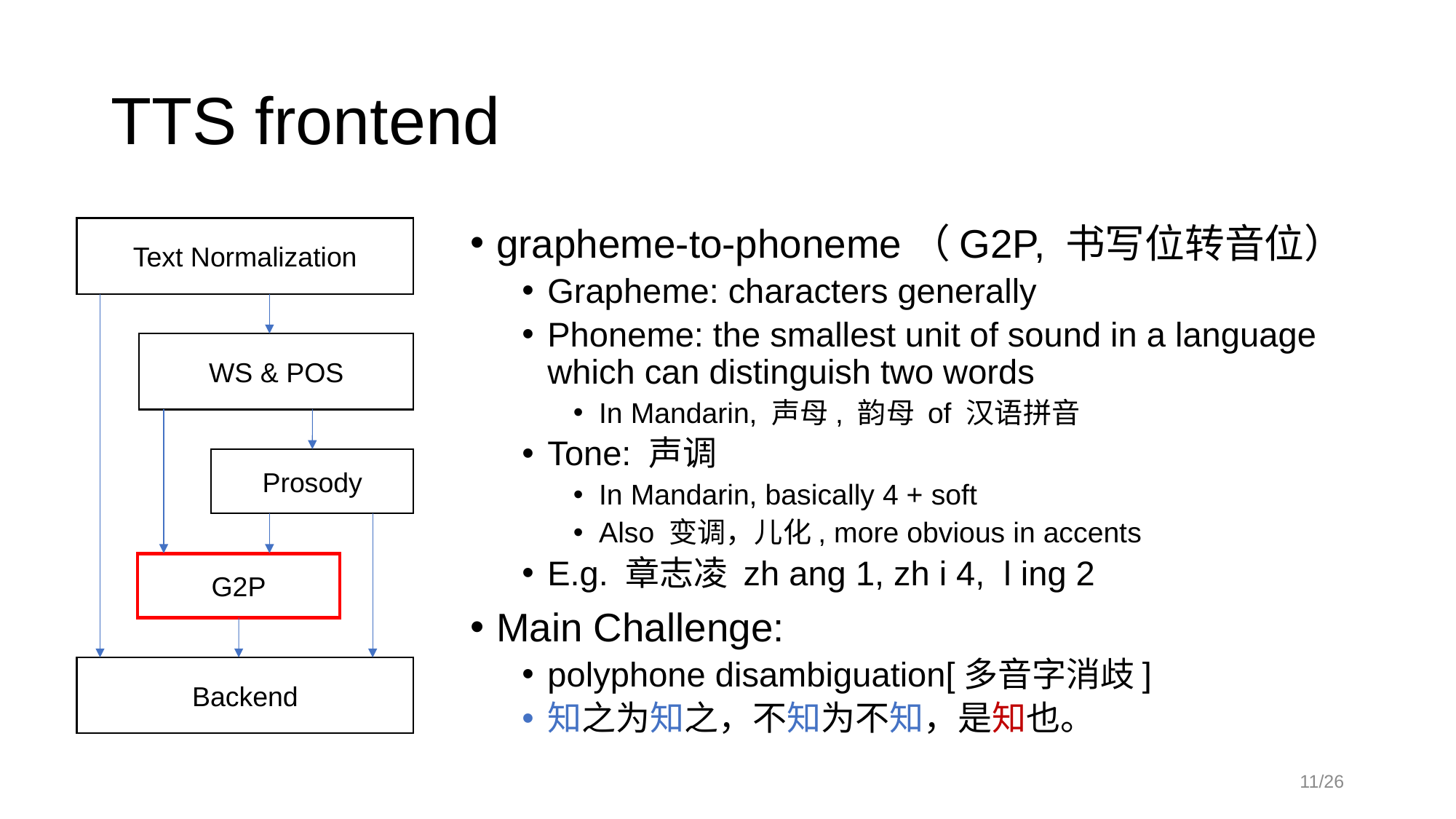

# TTS frontend
grapheme-to-phoneme（G2P, 书写位转音位）
Grapheme: characters generally
Phoneme: the smallest unit of sound in a language which can distinguish two words
In Mandarin, 声母, 韵母 of 汉语拼音
Tone: 声调
In Mandarin, basically 4 + soft
Also 变调，儿化, more obvious in accents
E.g. 章志凌 zh ang 1, zh i 4,  l ing 2
Main Challenge:
polyphone disambiguation[多音字消歧]
知之为知之，不知为不知，是知也。
Text Normalization
WS & POS
Prosody
G2P
Backend
11/26